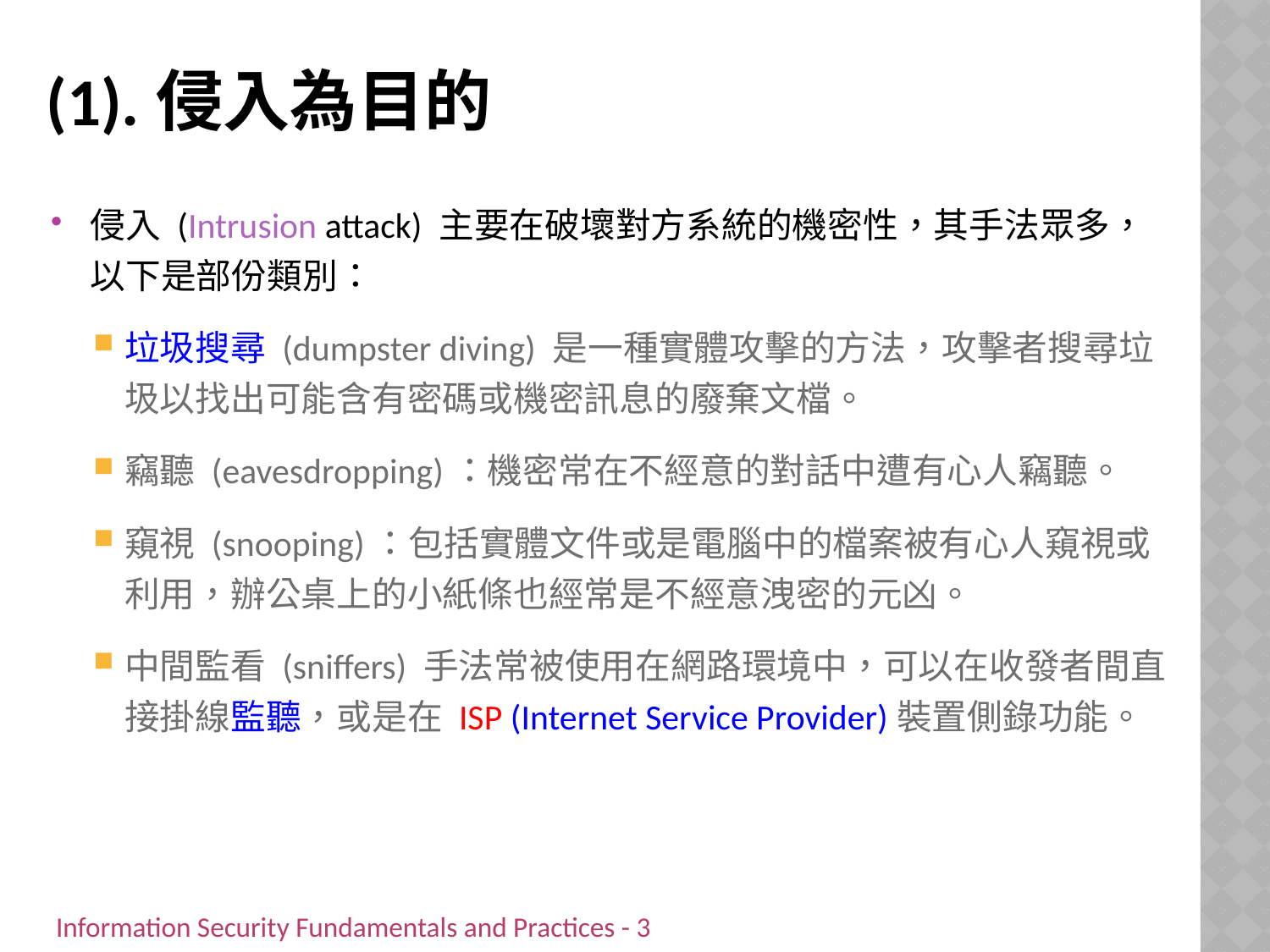

# (1).侵入為目的
侵入 (Intrusion attack) 主要在破壞對方系統的機密性，其手法眾多，以下是部份類別：
垃圾搜尋 (dumpster diving) 是一種實體攻擊的方法，攻擊者搜尋垃圾以找出可能含有密碼或機密訊息的廢棄文檔。
竊聽 (eavesdropping)：機密常在不經意的對話中遭有心人竊聽。
窺視 (snooping)：包括實體文件或是電腦中的檔案被有心人窺視或利用，辦公桌上的小紙條也經常是不經意洩密的元凶。
中間監看 (sniffers) 手法常被使用在網路環境中，可以在收發者間直接掛線監聽，或是在 ISP (Internet Service Provider)裝置側錄功能。